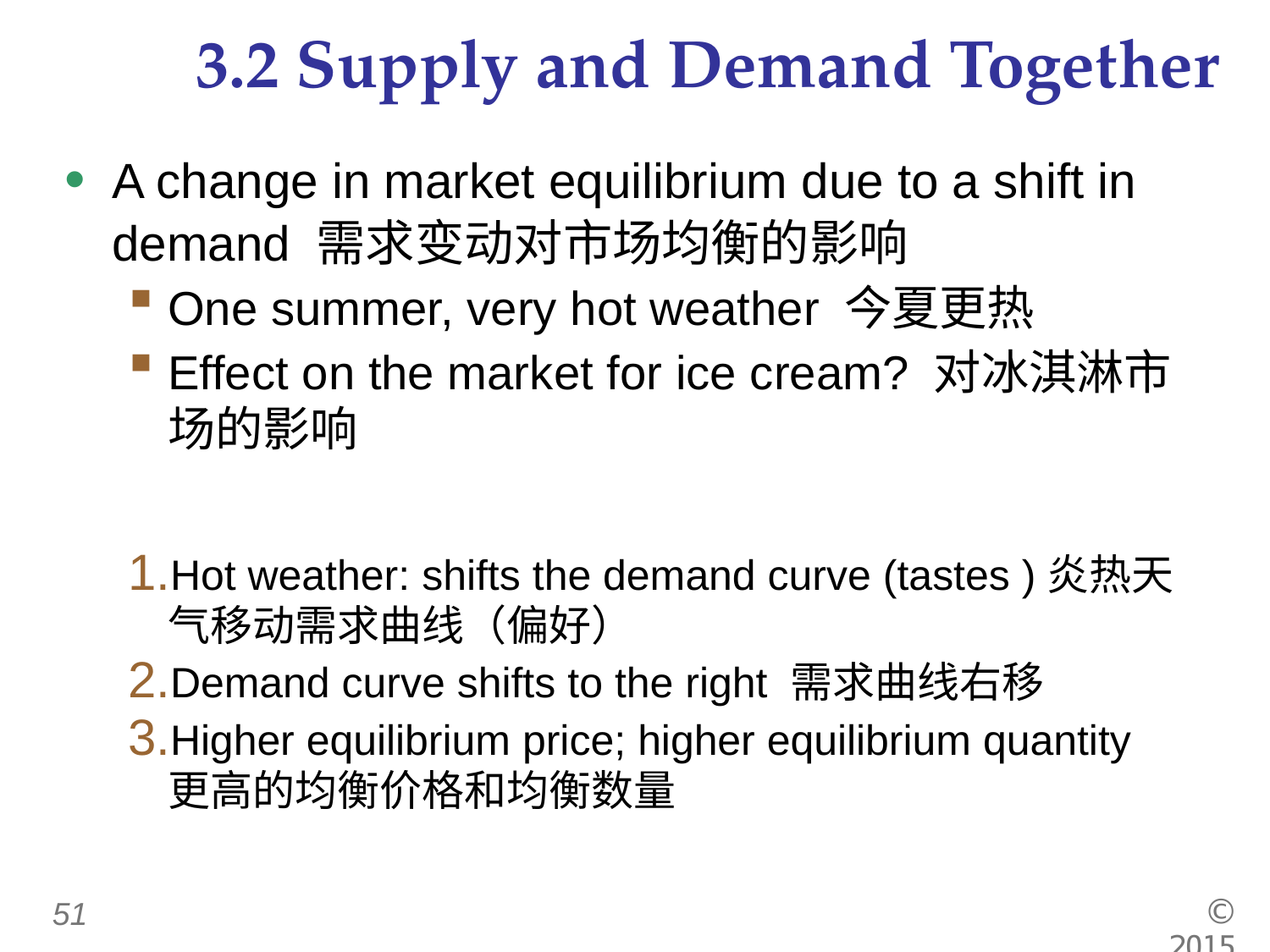

# 3.2 Supply and Demand Together
A change in market equilibrium due to a shift in demand 需求变动对市场均衡的影响
One summer, very hot weather 今夏更热
Effect on the market for ice cream? 对冰淇淋市场的影响

Hot weather: shifts the demand curve (tastes )炎热天气移动需求曲线（偏好）
Demand curve shifts to the right 需求曲线右移
Higher equilibrium price; higher equilibrium quantity 更高的均衡价格和均衡数量
© 2015 Cengage Learning. All Rights Reserved. May not be copied, scanned, or duplicated, in whole or in part, except for use as permitted in a license distributed with a certain product or service or otherwise on a password-protected website for classroom use.
51